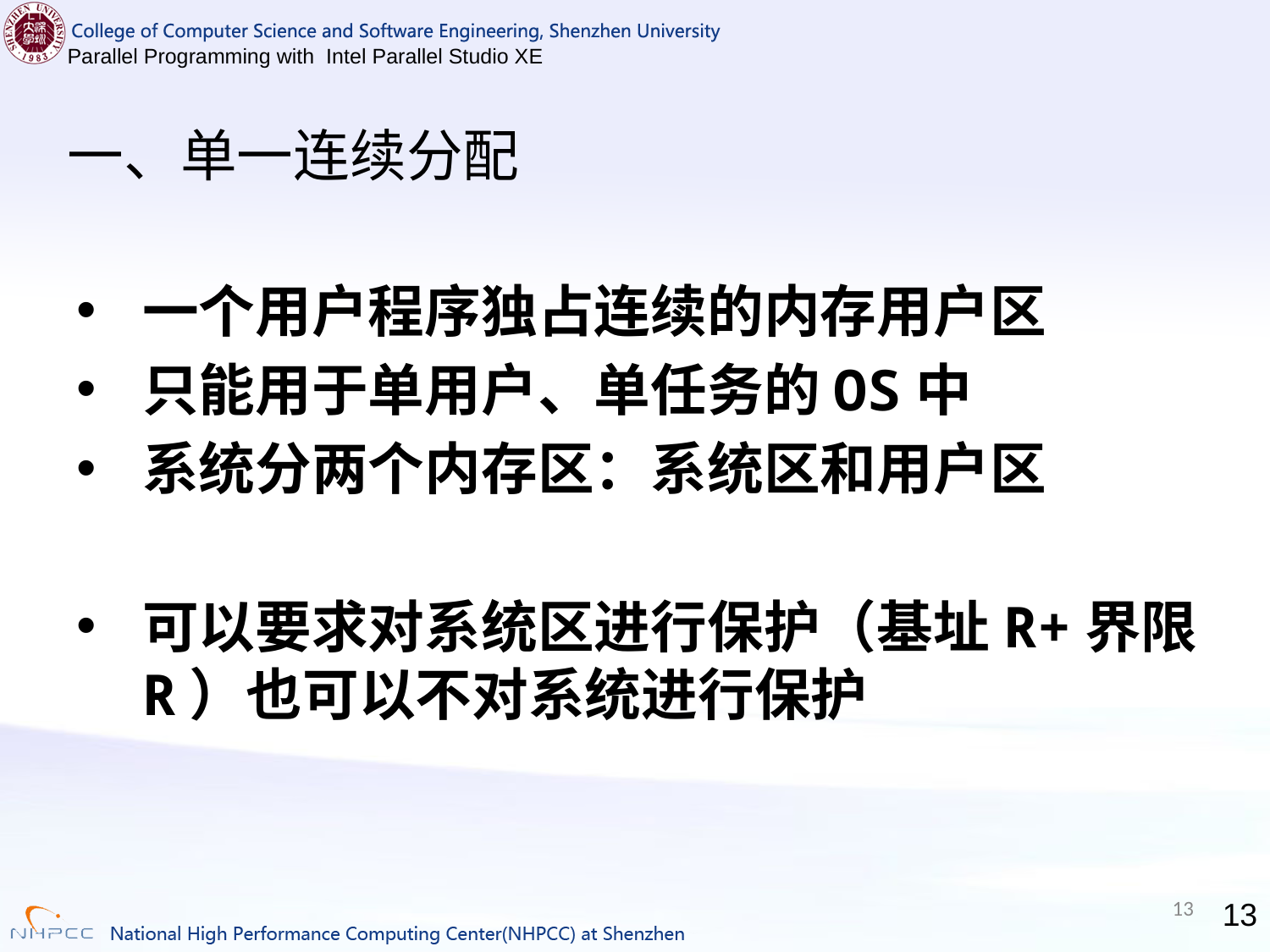

# 一、单一连续分配
一个用户程序独占连续的内存用户区
只能用于单用户、单任务的OS中
系统分两个内存区：系统区和用户区

可以要求对系统区进行保护（基址R+界限R）也可以不对系统进行保护
13
13